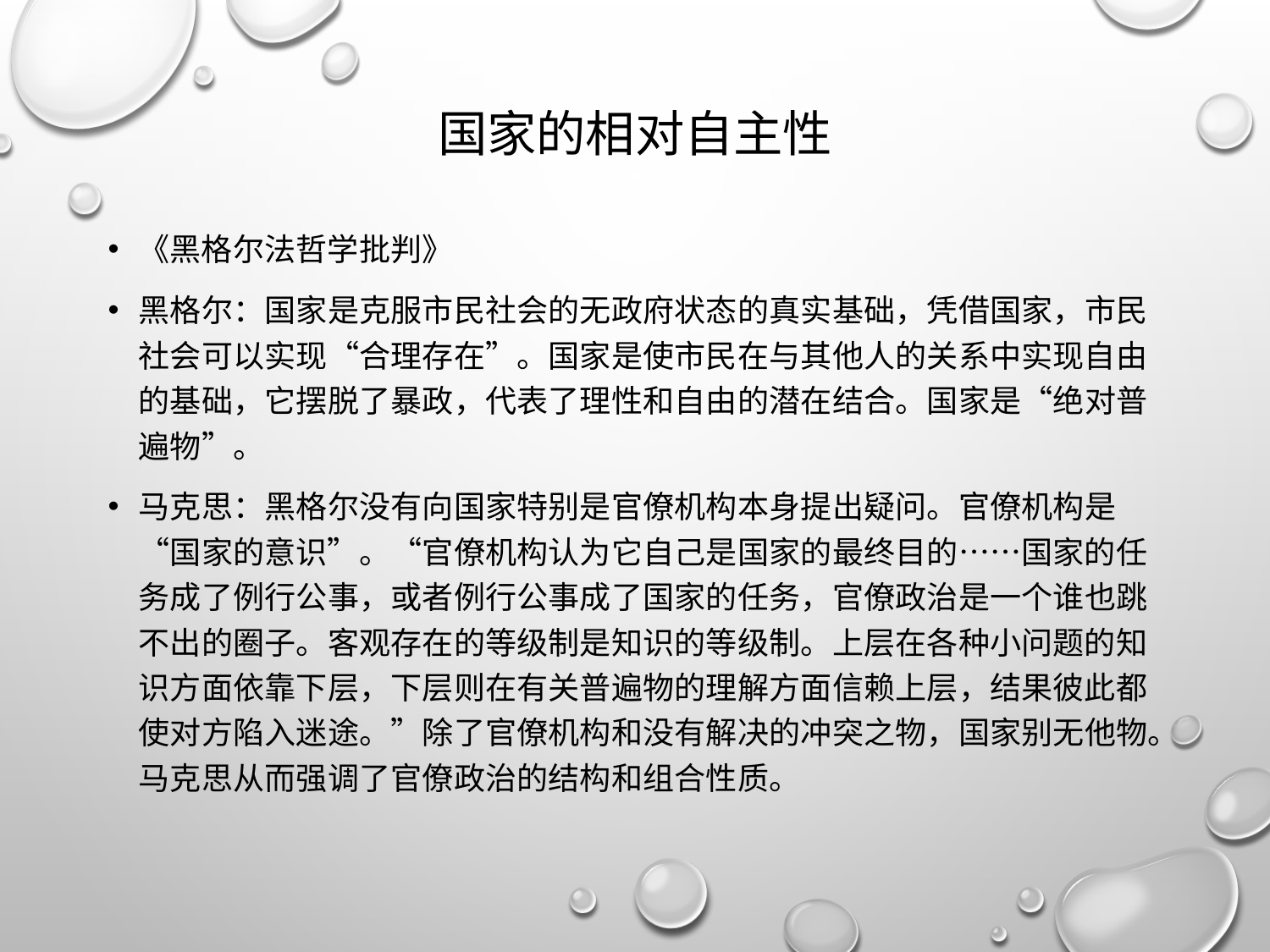

# 国家的相对自主性
《黑格尔法哲学批判》
黑格尔：国家是克服市民社会的无政府状态的真实基础，凭借国家，市民社会可以实现“合理存在”。国家是使市民在与其他人的关系中实现自由的基础，它摆脱了暴政，代表了理性和自由的潜在结合。国家是“绝对普遍物”。
马克思：黑格尔没有向国家特别是官僚机构本身提出疑问。官僚机构是“国家的意识”。“官僚机构认为它自己是国家的最终目的……国家的任务成了例行公事，或者例行公事成了国家的任务，官僚政治是一个谁也跳不出的圈子。客观存在的等级制是知识的等级制。上层在各种小问题的知识方面依靠下层，下层则在有关普遍物的理解方面信赖上层，结果彼此都使对方陷入迷途。”除了官僚机构和没有解决的冲突之物，国家别无他物。马克思从而强调了官僚政治的结构和组合性质。